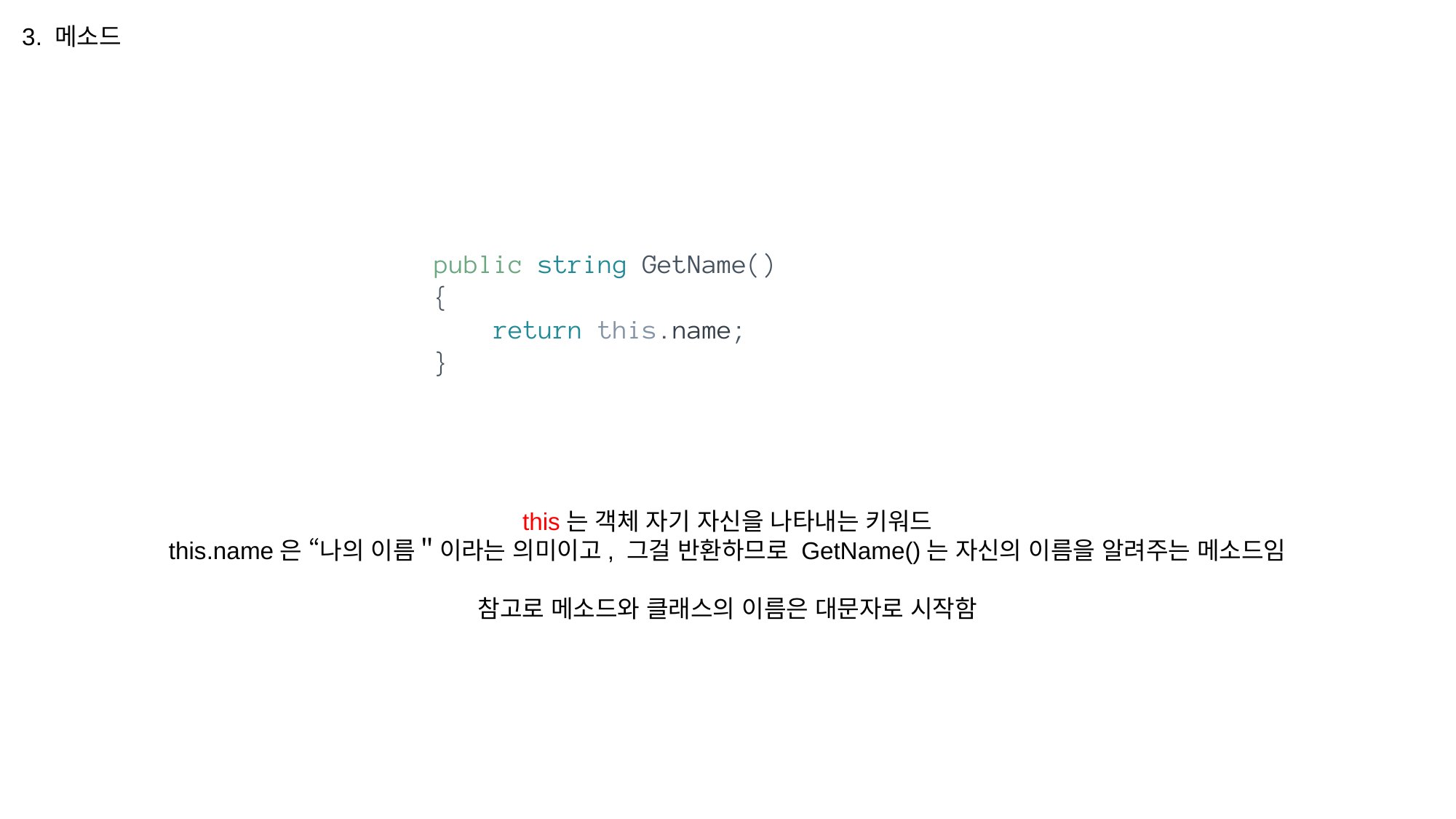

3. 메소드
    public string GetName()
    {
        return this.name;
    }
this는 객체 자기 자신을 나타내는 키워드
this.name은 “나의 이름＂이라는 의미이고, 그걸 반환하므로 GetName()는 자신의 이름을 알려주는 메소드임

참고로 메소드와 클래스의 이름은 대문자로 시작함